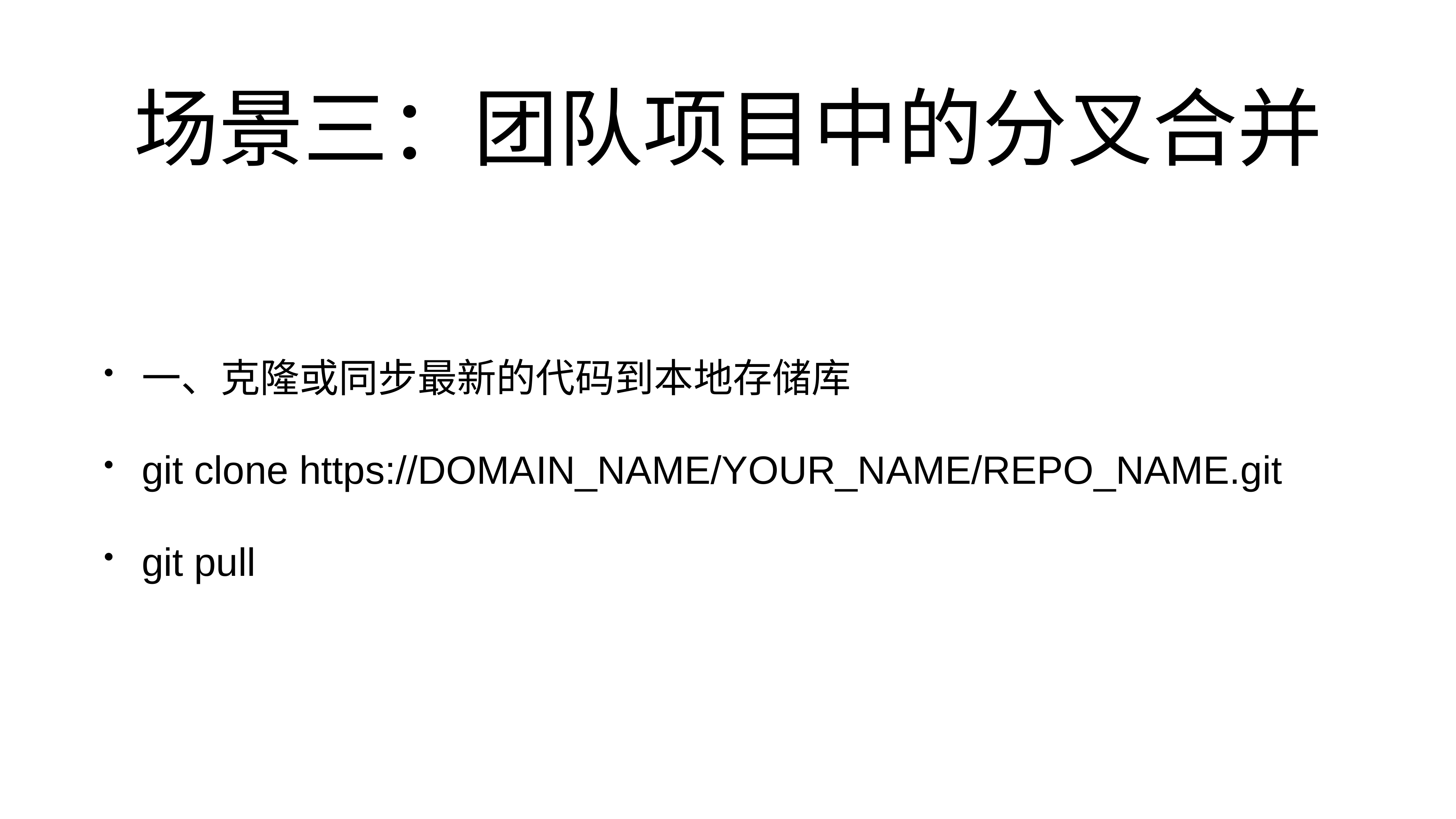

# 场景三：团队项目中的分叉合并
一、克隆或同步最新的代码到本地存储库
git clone https://DOMAIN_NAME/YOUR_NAME/REPO_NAME.git
git pull